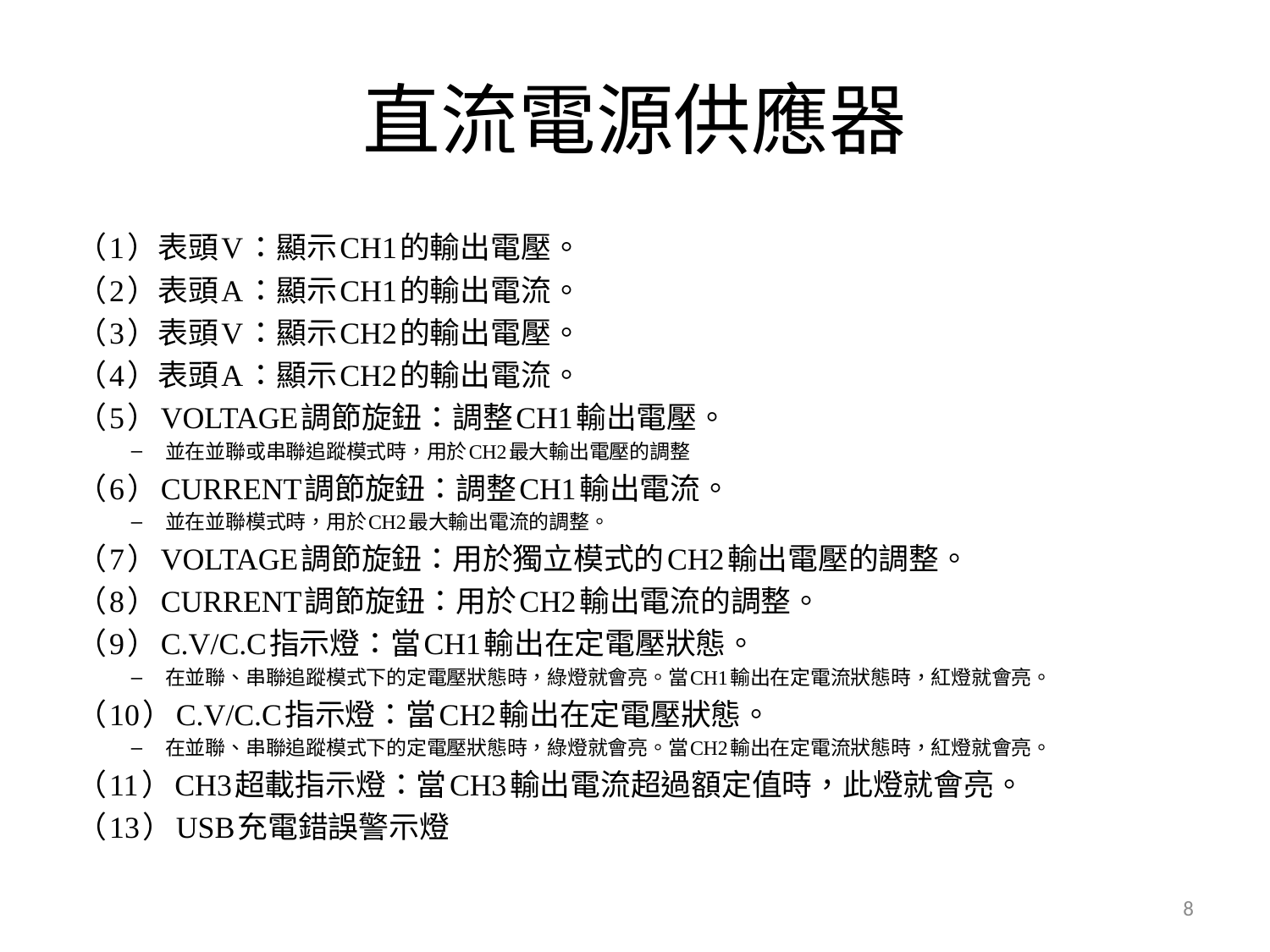

# 直流電源供應器
（1）表頭V：顯示CH1的輸出電壓。
（2）表頭A：顯示CH1的輸出電流。
（3）表頭V：顯示CH2的輸出電壓。
（4）表頭A：顯示CH2的輸出電流。
（5）VOLTAGE調節旋鈕：調整CH1輸出電壓。
並在並聯或串聯追蹤模式時，用於CH2最大輸出電壓的調整
（6）CURRENT調節旋鈕：調整CH1輸出電流。
並在並聯模式時，用於CH2最大輸出電流的調整。
（7）VOLTAGE調節旋鈕：用於獨立模式的CH2輸出電壓的調整。
（8）CURRENT調節旋鈕：用於CH2輸出電流的調整。
（9）C.V/C.C指示燈：當CH1輸出在定電壓狀態。
在並聯、串聯追蹤模式下的定電壓狀態時，綠燈就會亮。當CH1輸出在定電流狀態時，紅燈就會亮。
（10）C.V/C.C指示燈：當CH2輸出在定電壓狀態。
在並聯、串聯追蹤模式下的定電壓狀態時，綠燈就會亮。當CH2輸出在定電流狀態時，紅燈就會亮。
（11）CH3超載指示燈：當CH3輸出電流超過額定值時，此燈就會亮。
（13）USB充電錯誤警示燈
8